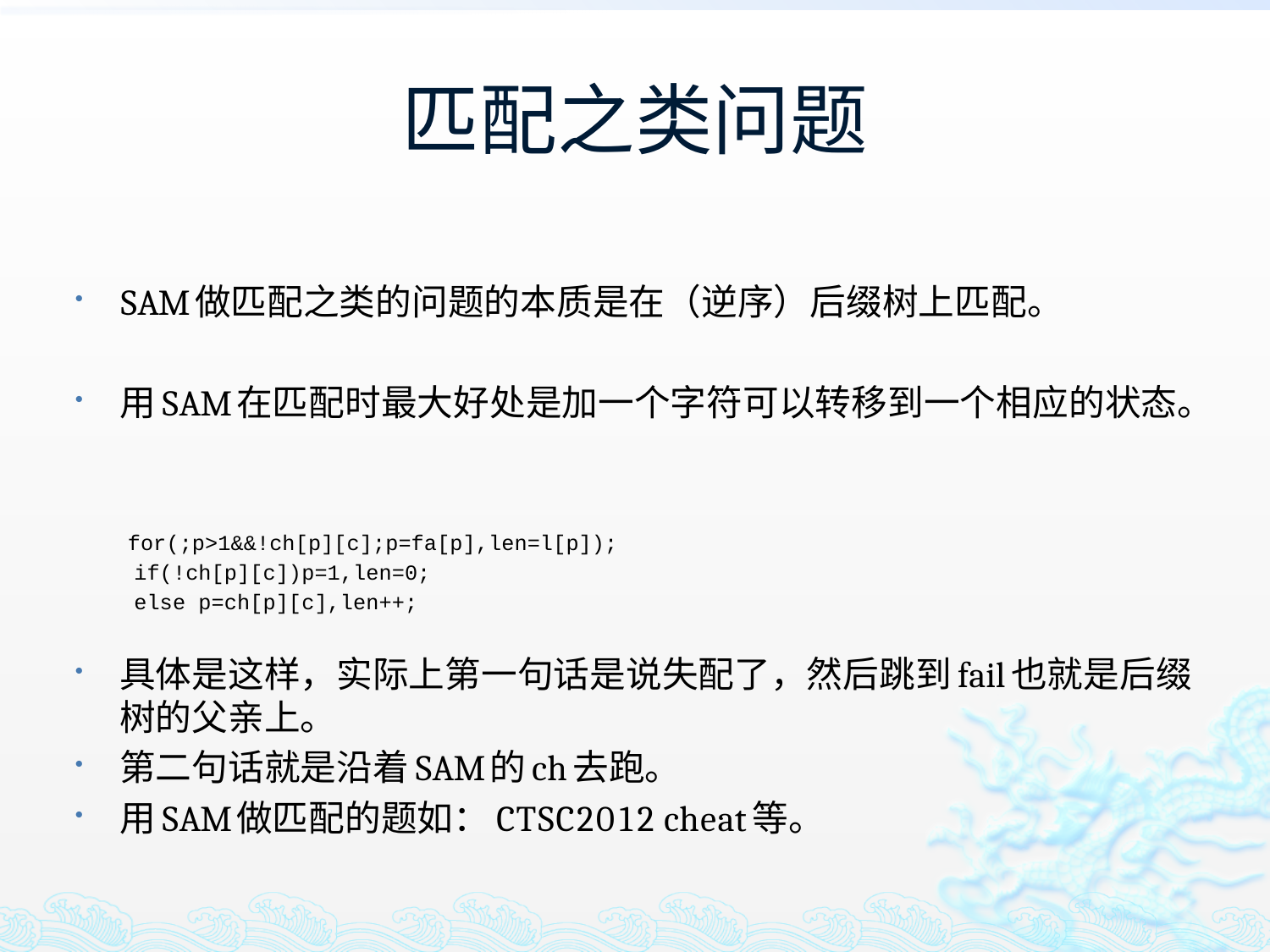

# 匹配之类问题

SAM做匹配之类的问题的本质是在（逆序）后缀树上匹配。

用SAM在匹配时最大好处是加一个字符可以转移到一个相应的状态。

    for(;p>1&&!ch[p][c];p=fa[p],len=l[p]);
	if(!ch[p][c])p=1,len=0;
		else p=ch[p][c],len++;

具体是这样，实际上第一句话是说失配了，然后跳到fail也就是后缀树的父亲上。
第二句话就是沿着SAM的ch去跑。
用SAM做匹配的题如：CTSC2012 cheat等。